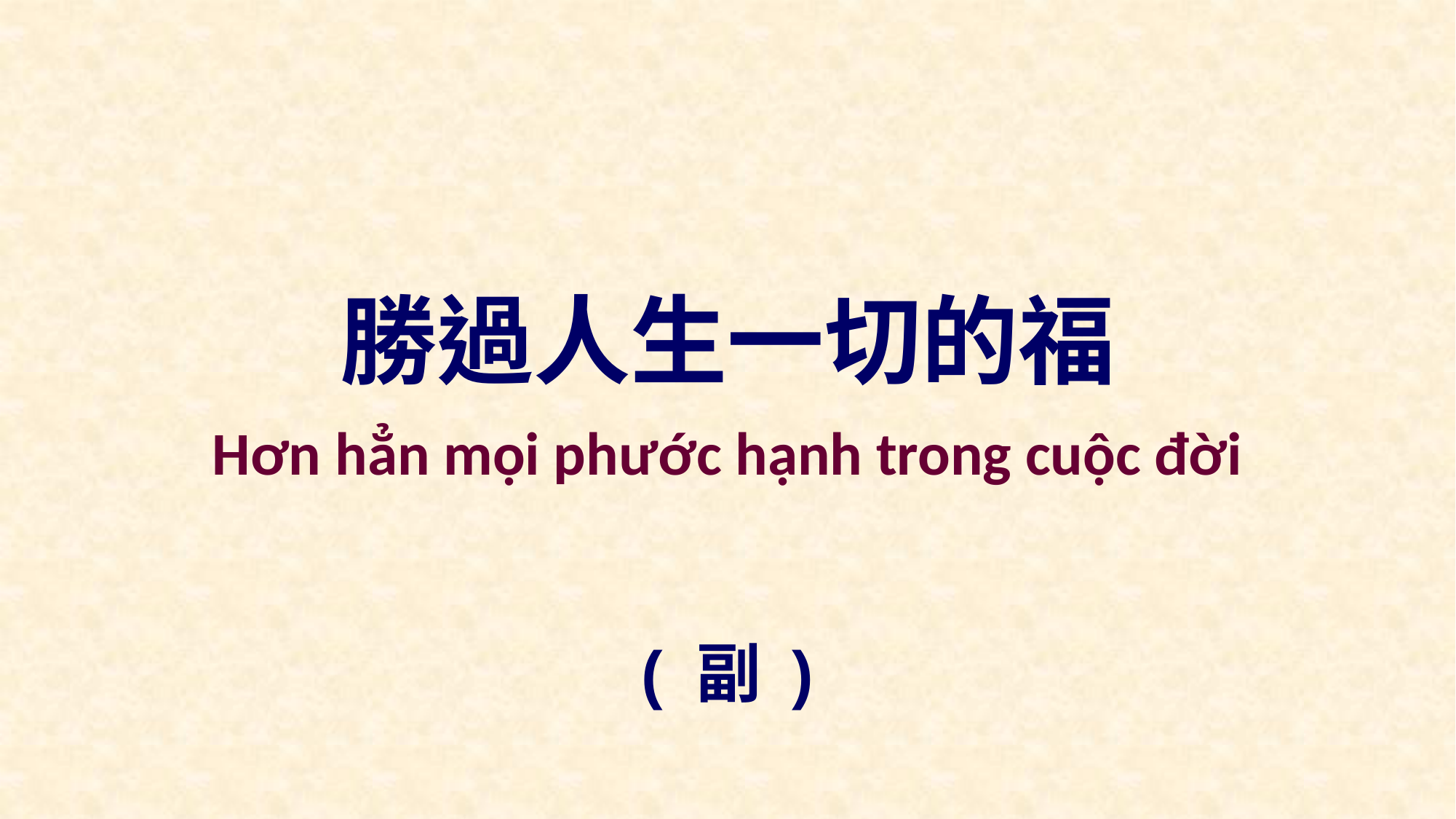

勝過人生一切的福
Hơn hẳn mọi phước hạnh trong cuộc đời
( 副 )